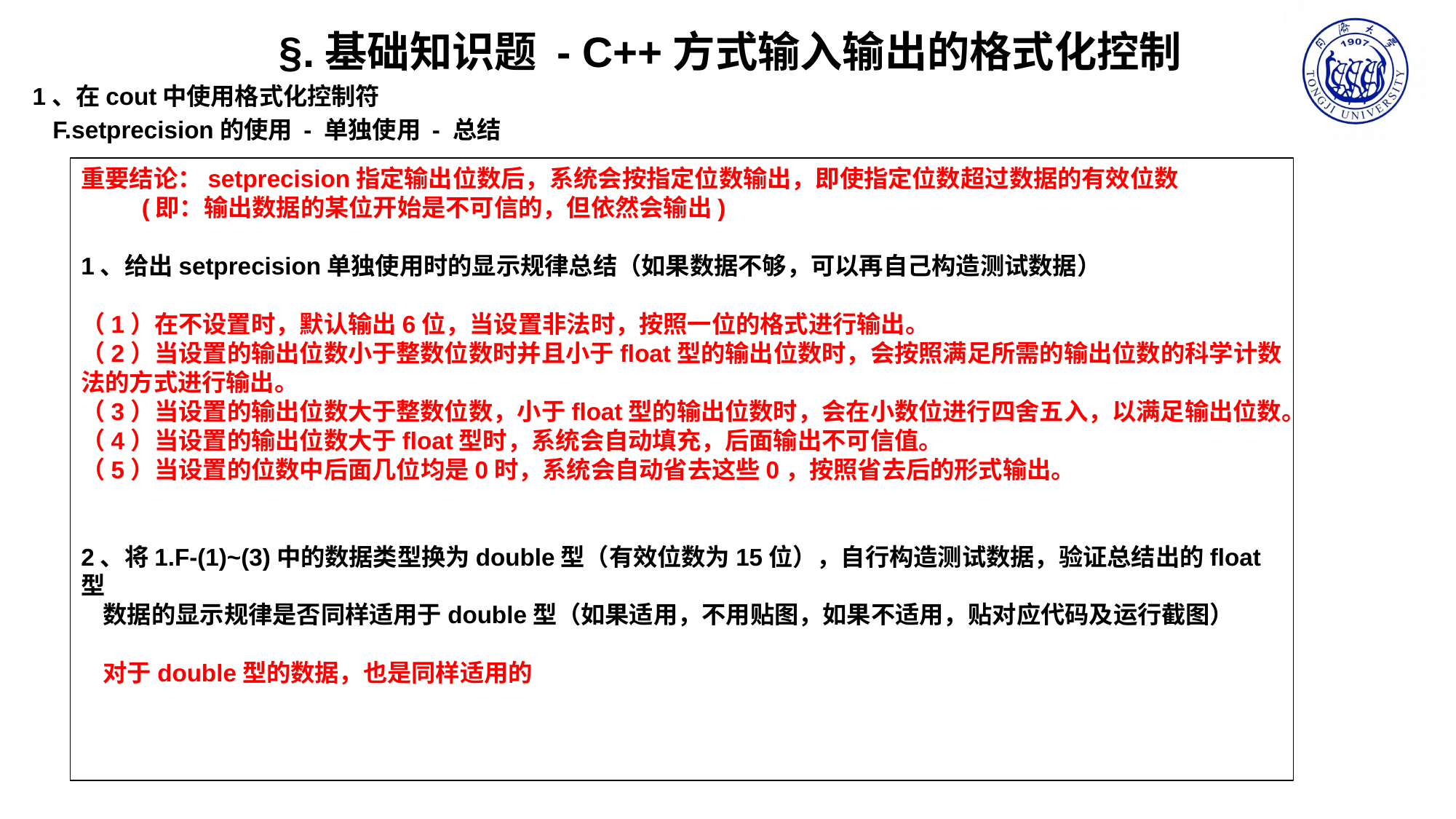

§.基础知识题 - C++方式输入输出的格式化控制
1、在cout中使用格式化控制符
   F.setprecision的使用 - 单独使用 - 总结
重要结论：setprecision指定输出位数后，系统会按指定位数输出，即使指定位数超过数据的有效位数
         (即：输出数据的某位开始是不可信的，但依然会输出)

1、给出setprecision单独使用时的显示规律总结（如果数据不够，可以再自己构造测试数据）

（1）在不设置时，默认输出6位，当设置非法时，按照一位的格式进行输出。
（2）当设置的输出位数小于整数位数时并且小于float型的输出位数时，会按照满足所需的输出位数的科学计数法的方式进行输出。
（3）当设置的输出位数大于整数位数，小于float型的输出位数时，会在小数位进行四舍五入，以满足输出位数。
（4）当设置的输出位数大于float型时，系统会自动填充，后面输出不可信值。
（5）当设置的位数中后面几位均是0时，系统会自动省去这些0，按照省去后的形式输出。

2、将1.F-(1)~(3)中的数据类型换为double型（有效位数为15位），自行构造测试数据，验证总结出的float型
   数据的显示规律是否同样适用于double型（如果适用，不用贴图，如果不适用，贴对应代码及运行截图）

   对于double型的数据，也是同样适用的